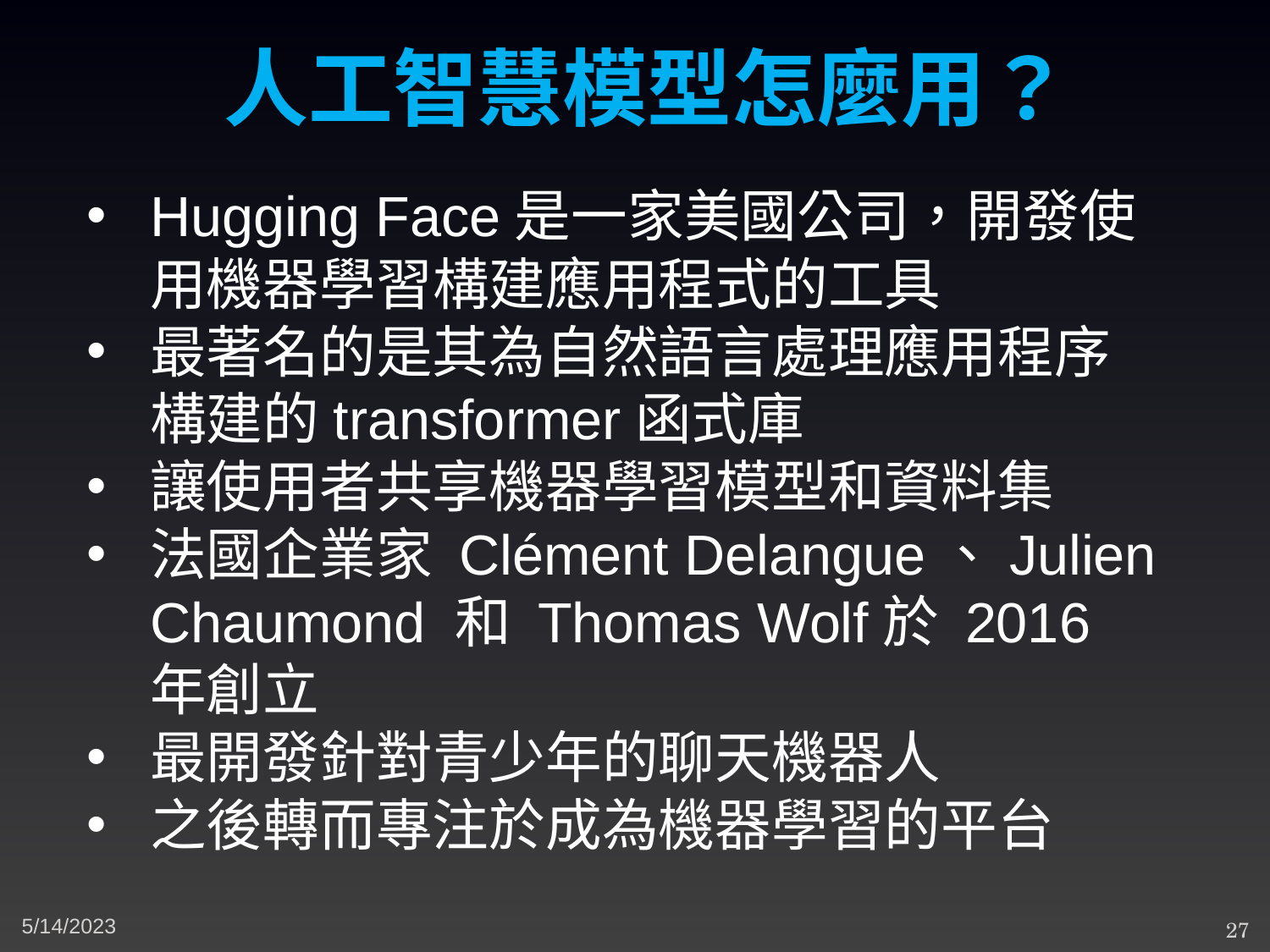

人工智慧模型怎麼用？
Hugging Face是一家美國公司，開發使用機器學習構建應用程式的工具
最著名的是其為自然語言處理應用程序構建的transformer函式庫
讓使用者共享機器學習模型和資料集
法國企業家 Clément Delangue、Julien Chaumond 和 Thomas Wolf於 2016 年創立
最開發針對青少年的聊天機器人
之後轉而專注於成為機器學習的平台

5/14/2023
27